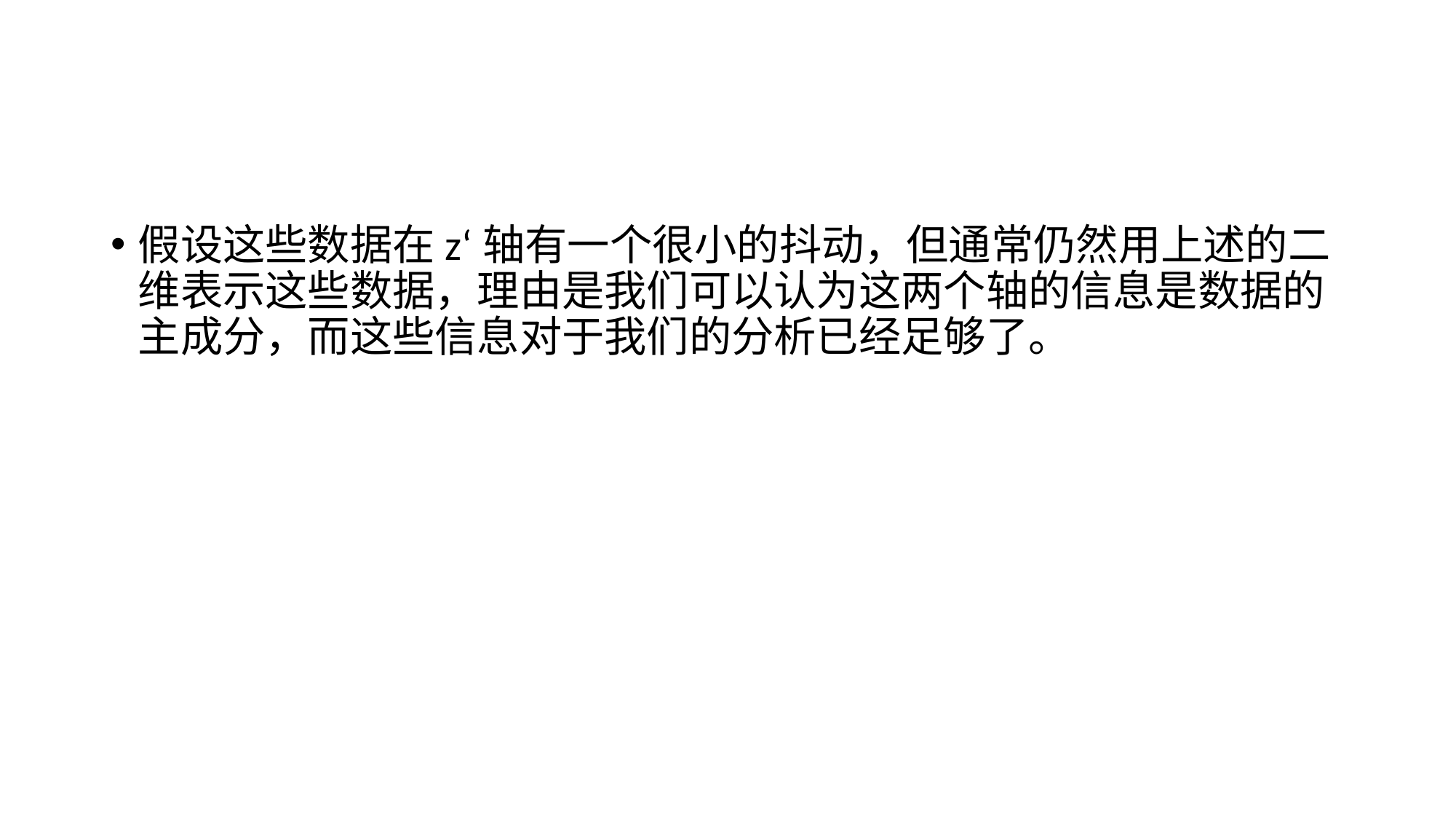

#
假设这些数据在z‘轴有一个很小的抖动，但通常仍然用上述的二维表示这些数据，理由是我们可以认为这两个轴的信息是数据的主成分，而这些信息对于我们的分析已经足够了。